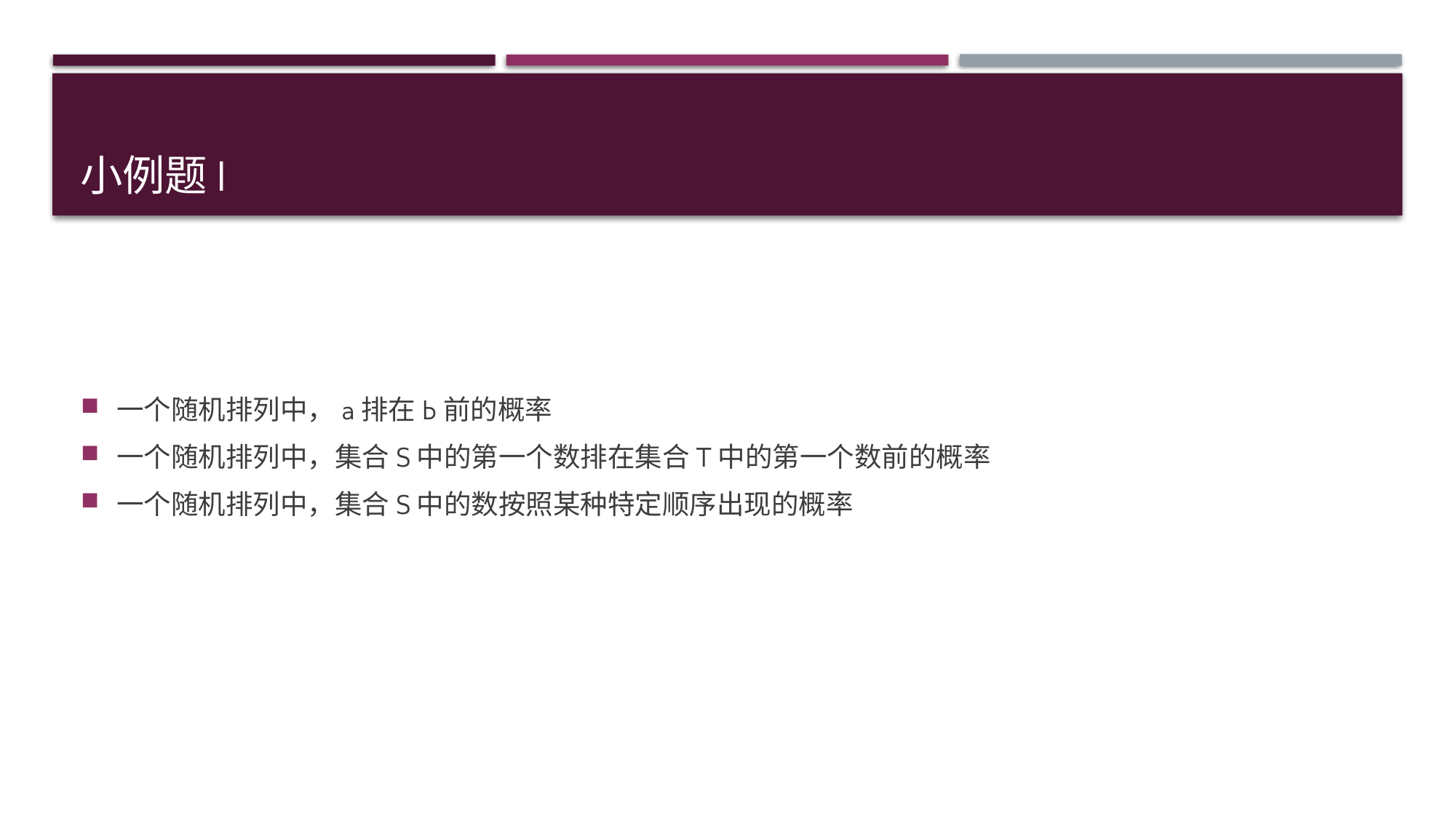

# 小例题I
一个随机排列中，a排在b前的概率
一个随机排列中，集合S中的第一个数排在集合T中的第一个数前的概率
一个随机排列中，集合S中的数按照某种特定顺序出现的概率